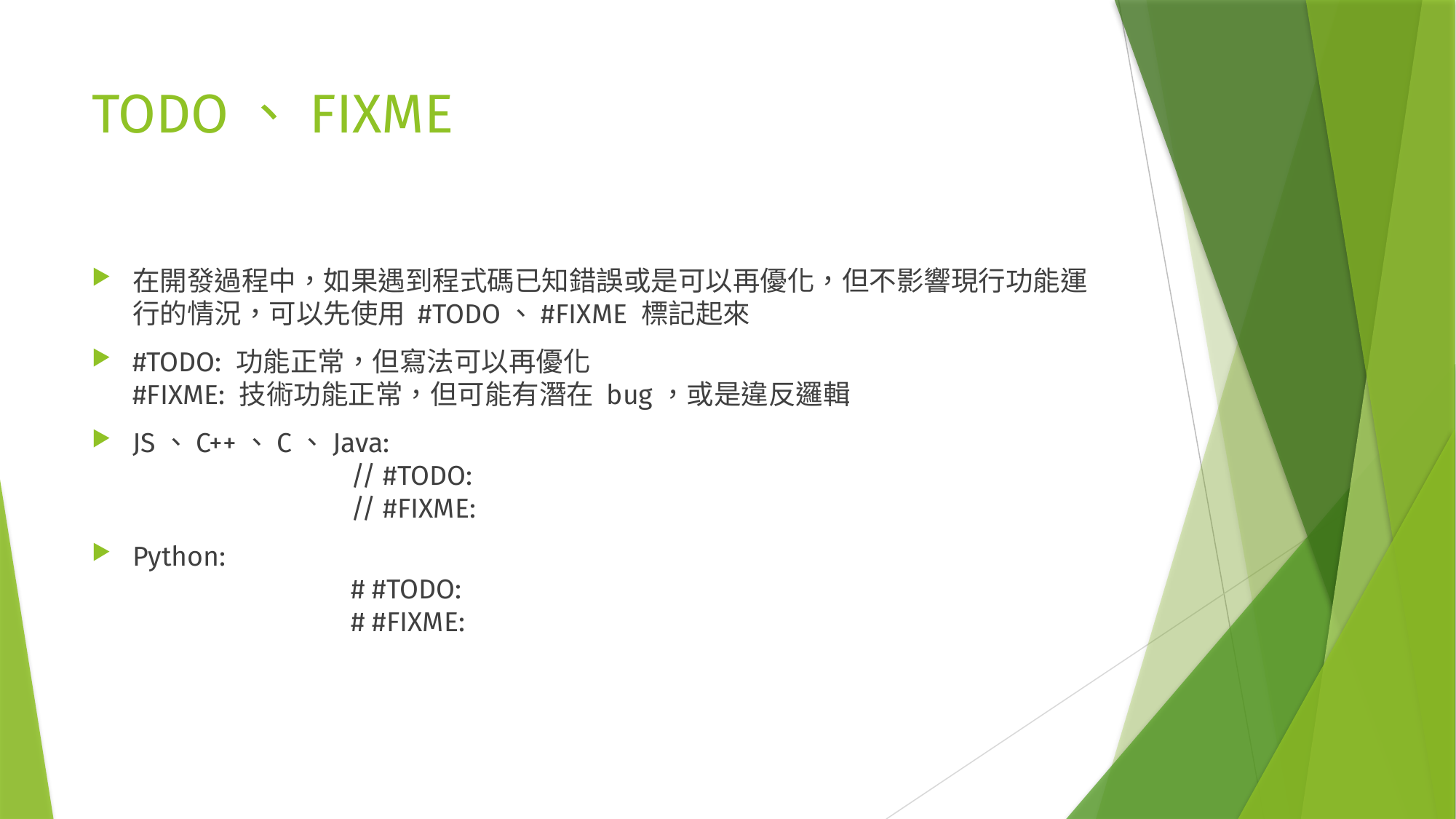

# TODO、FIXME
在開發過程中，如果遇到程式碼已知錯誤或是可以再優化，但不影響現行功能運行的情況，可以先使用 #TODO、#FIXME 標記起來
#TODO: 功能正常，但寫法可以再優化
#FIXME: 技術功能正常，但可能有潛在 bug，或是違反邏輯
JS、C++、C、Java:
		// #TODO:
		// #FIXME:
Python:
		# #TODO:
		# #FIXME: